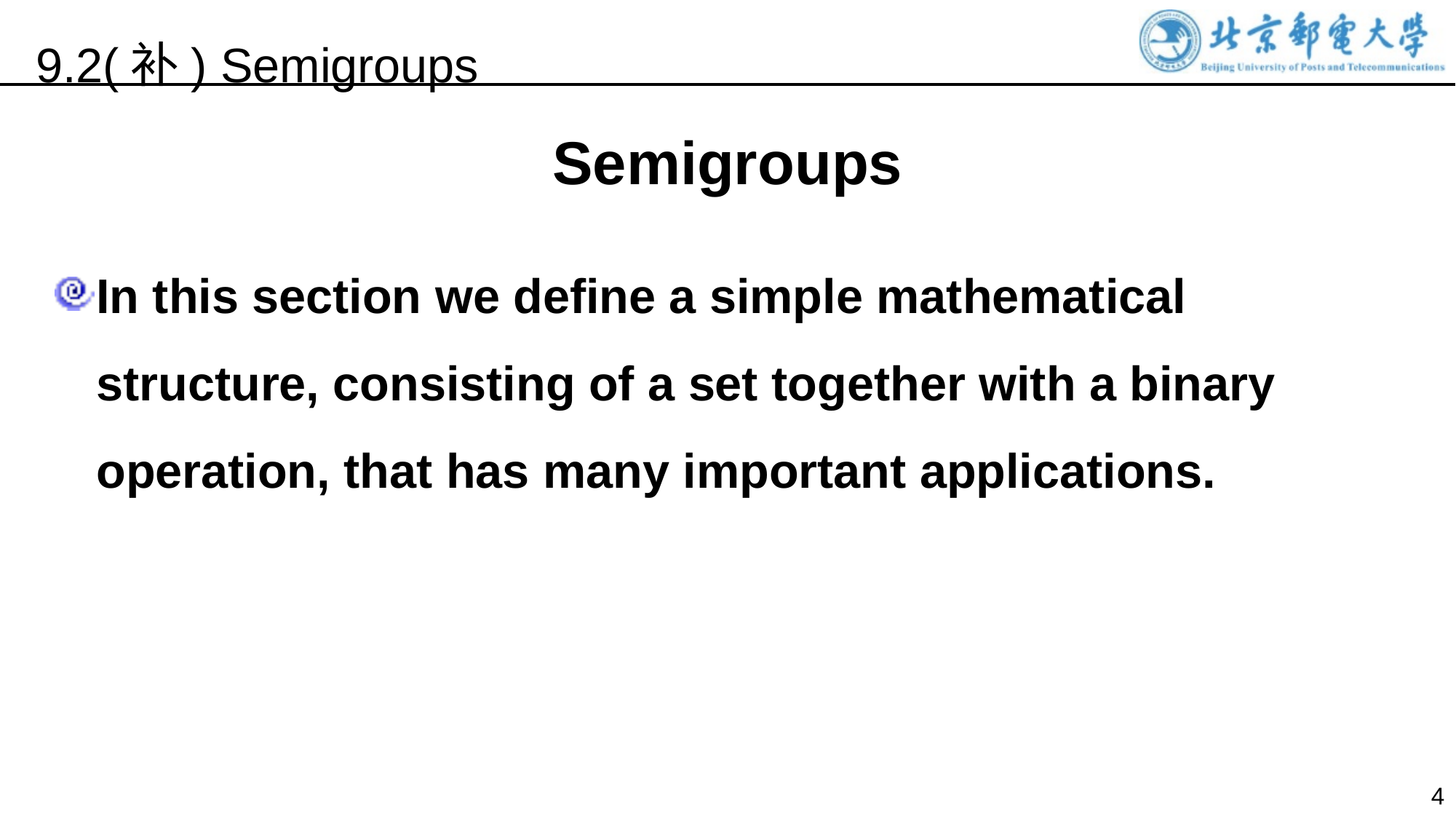

9.2(补) Semigroups
Semigroups
In this section we define a simple mathematical structure, consisting of a set together with a binary operation, that has many important applications.